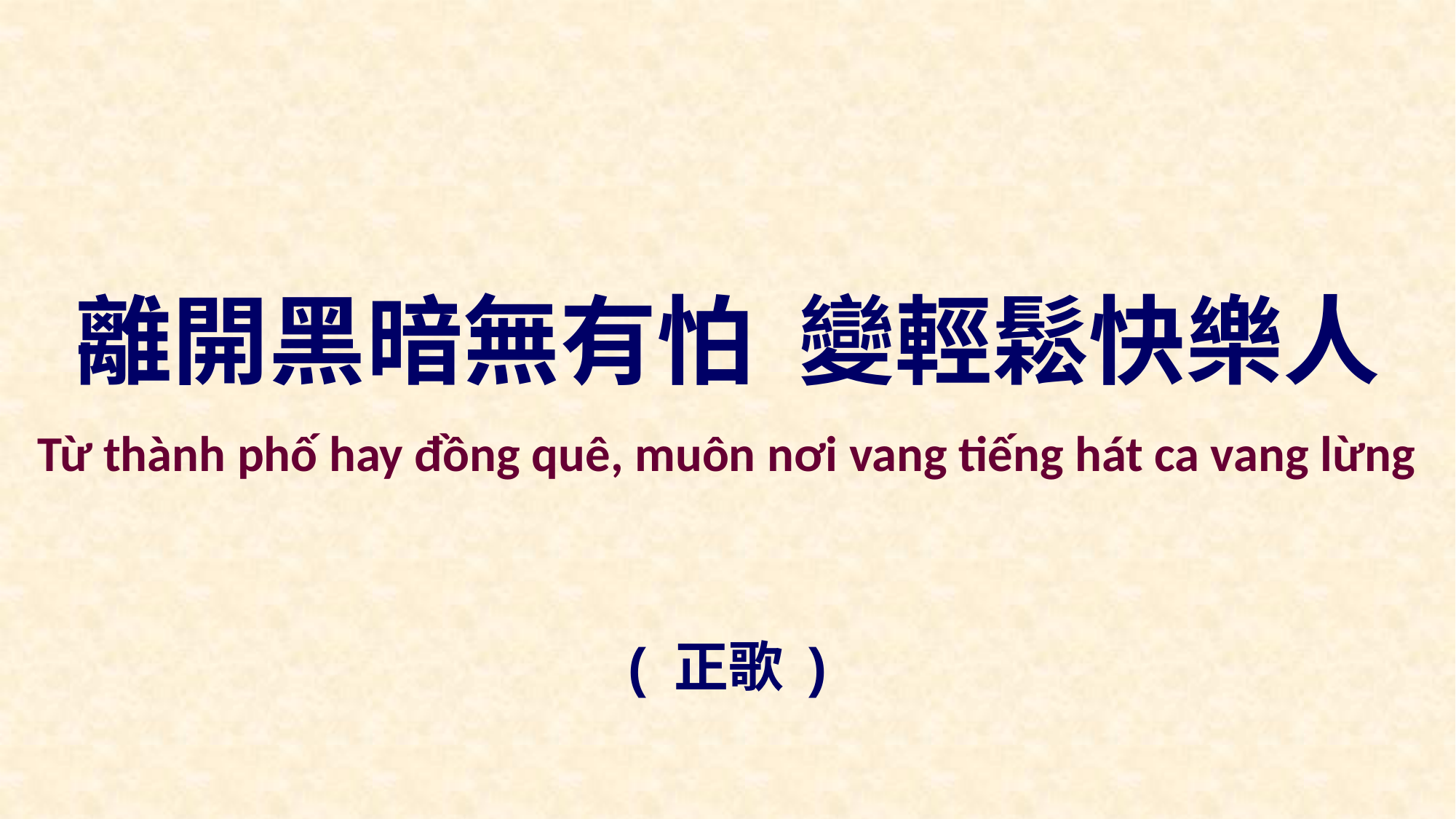

離開黑暗無有怕  變輕鬆快樂人
Từ thành phố hay đồng quê, muôn nơi vang tiếng hát ca vang lừng
( 正歌 )